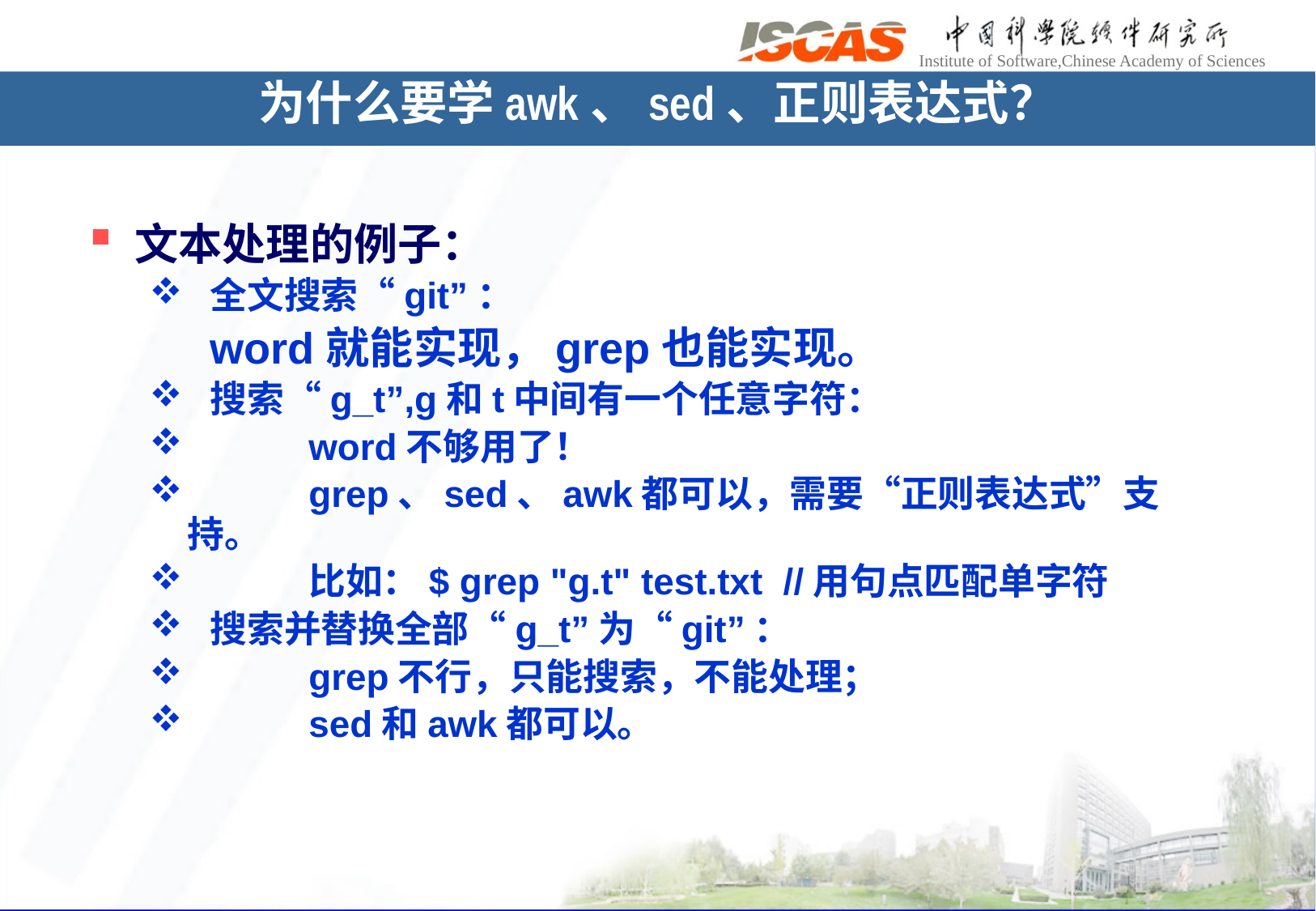

为什么要学awk、sed、正则表达式？
文本处理的例子：
全文搜索“git”：
	word就能实现，grep也能实现。
搜索“g_t”,g和t中间有一个任意字符：
	word不够用了！
	grep、sed、awk都可以，需要“正则表达式”支持。
	比如：$ grep "g.t" test.txt  //用句点匹配单字符
搜索并替换全部“g_t”为“git”：
	grep不行，只能搜索，不能处理；
	sed和awk都可以。